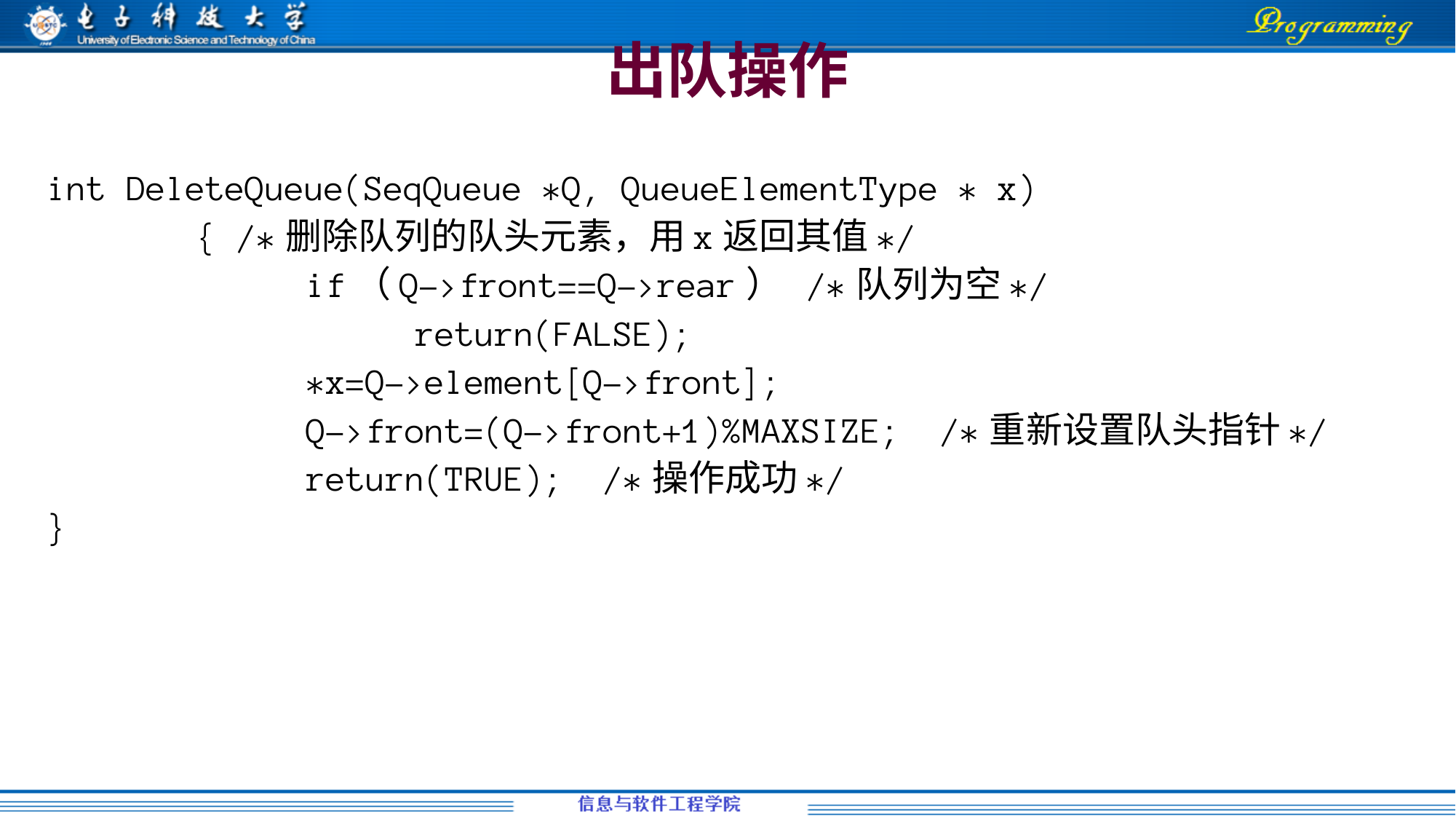

# 出队操作
int DeleteQueue(SeqQueue *Q, QueueElementType * x)
		{ /*删除队列的队头元素，用x返回其值*/
			if（Q->front==Q->rear）  /*队列为空*/
				return(FALSE);
			*x=Q->element[Q->front];
			Q->front=(Q->front+1)%MAXSIZE;  /*重新设置队头指针*/
			return(TRUE);  /*操作成功*/
}